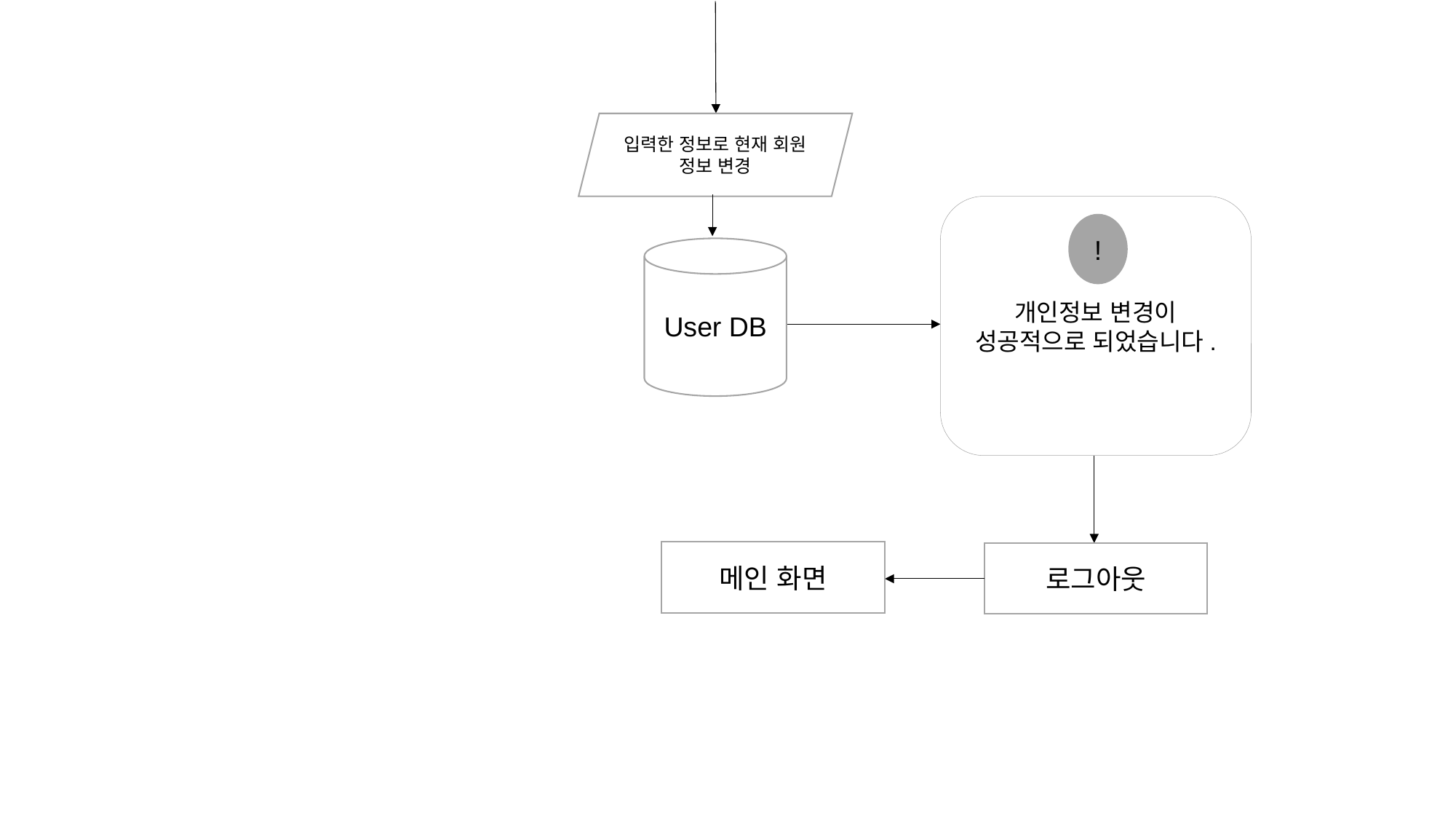

입력한 정보로 현재 회원 정보 변경
개인정보 변경이 성공적으로 되었습니다.
!
User DB
메인 화면
로그아웃